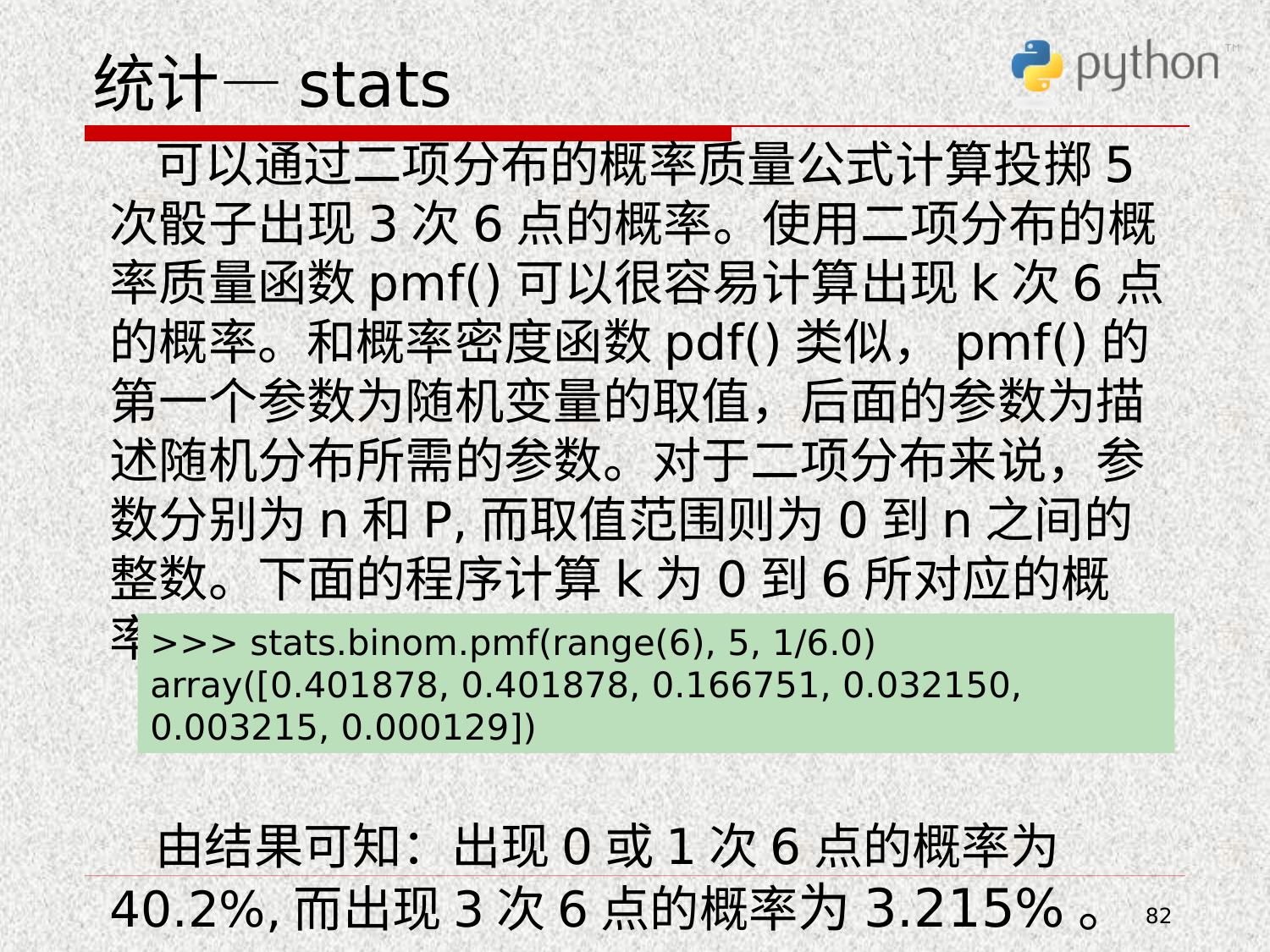

# 统计—stats
         可以通过二项分布的概率质量公式计算投掷5次骰子出现3次6点的概率。使用二项分布的概率质量函数pmf()可以很容易计算出现k次6点的概率。和概率密度函数pdf()类似，pmf()的第一个参数为随机变量的取值，后面的参数为描述随机分布所需的参数。对于二项分布来说，参数分别为n和P,而取值范围则为0到n之间的整数。下面的程序计算k为0到6所对应的概率：

         由结果可知：出现0或1次6点的概率为40.2%,而出现3次6点的概率为3.215%。
>>> stats.binom.pmf(range(6), 5, 1/6.0)
array([0.401878, 0.401878, 0.166751, 0.032150, 0.003215, 0.000129])
82